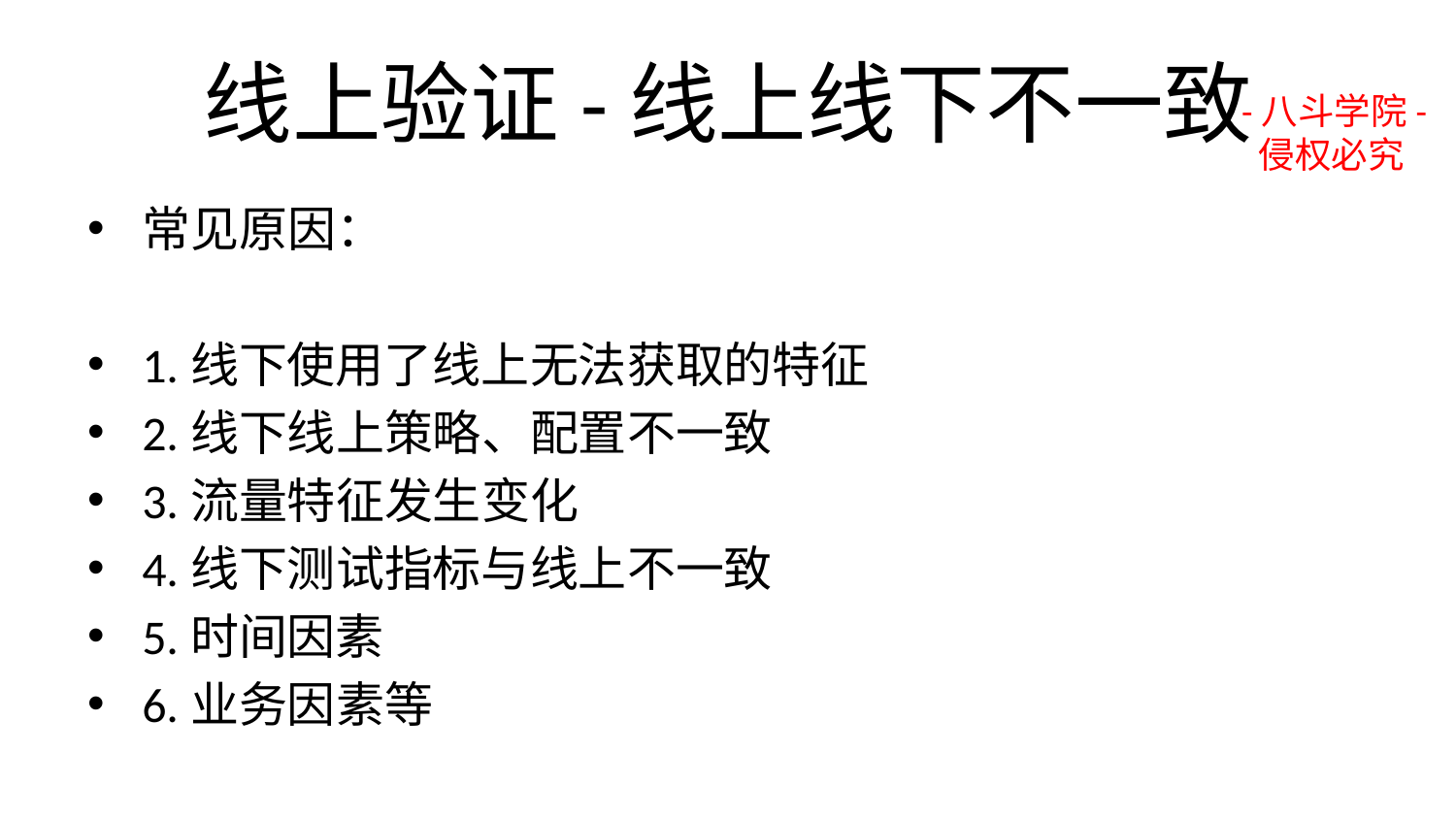

# 线上验证-线上线下不一致
-八斗学院-
 侵权必究
常见原因：

1.线下使用了线上无法获取的特征
2.线下线上策略、配置不一致
3.流量特征发生变化
4.线下测试指标与线上不一致
5.时间因素
6.业务因素等